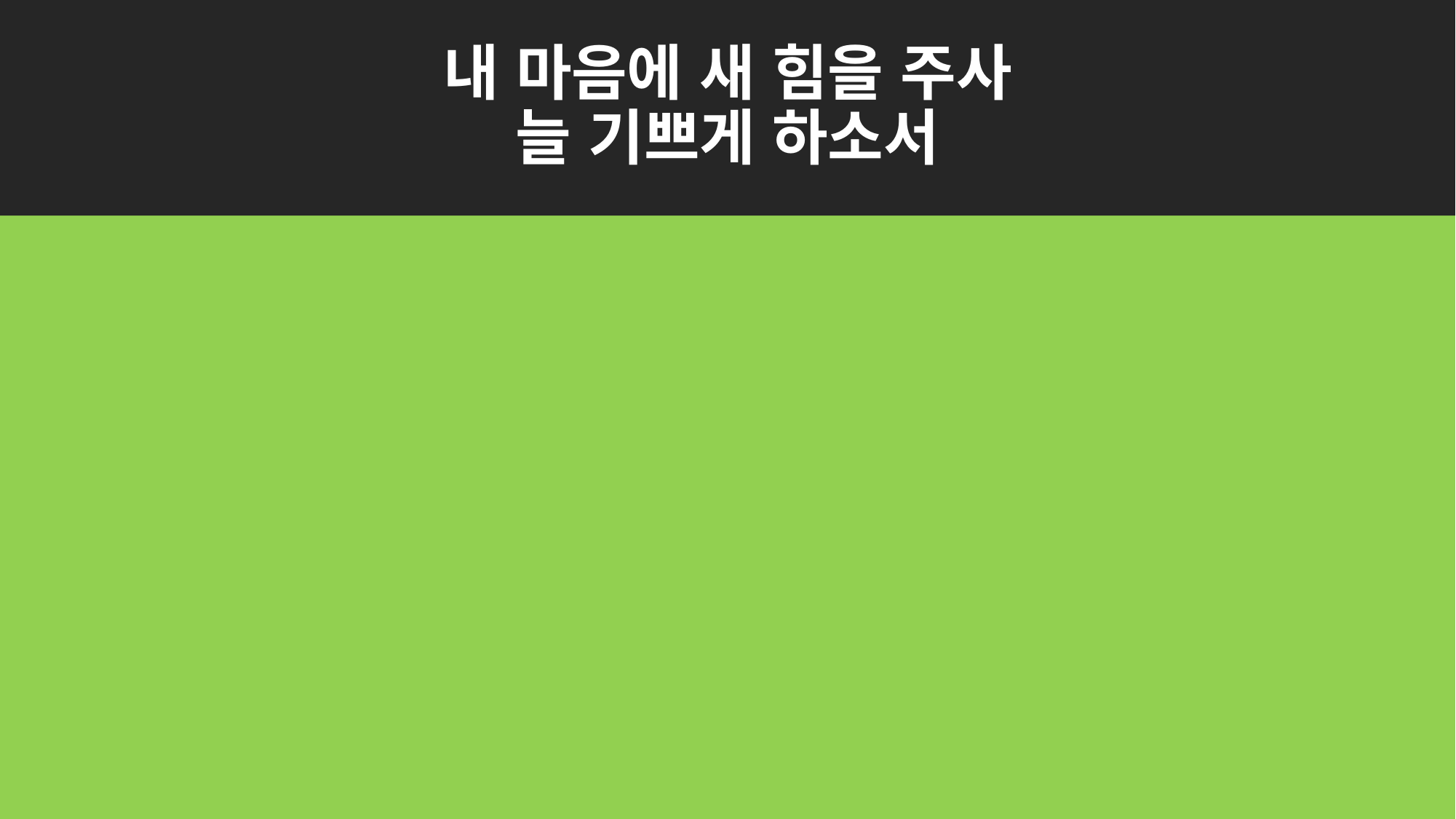

# 내 마음에 새 힘을 주사 늘 기쁘게 하소서